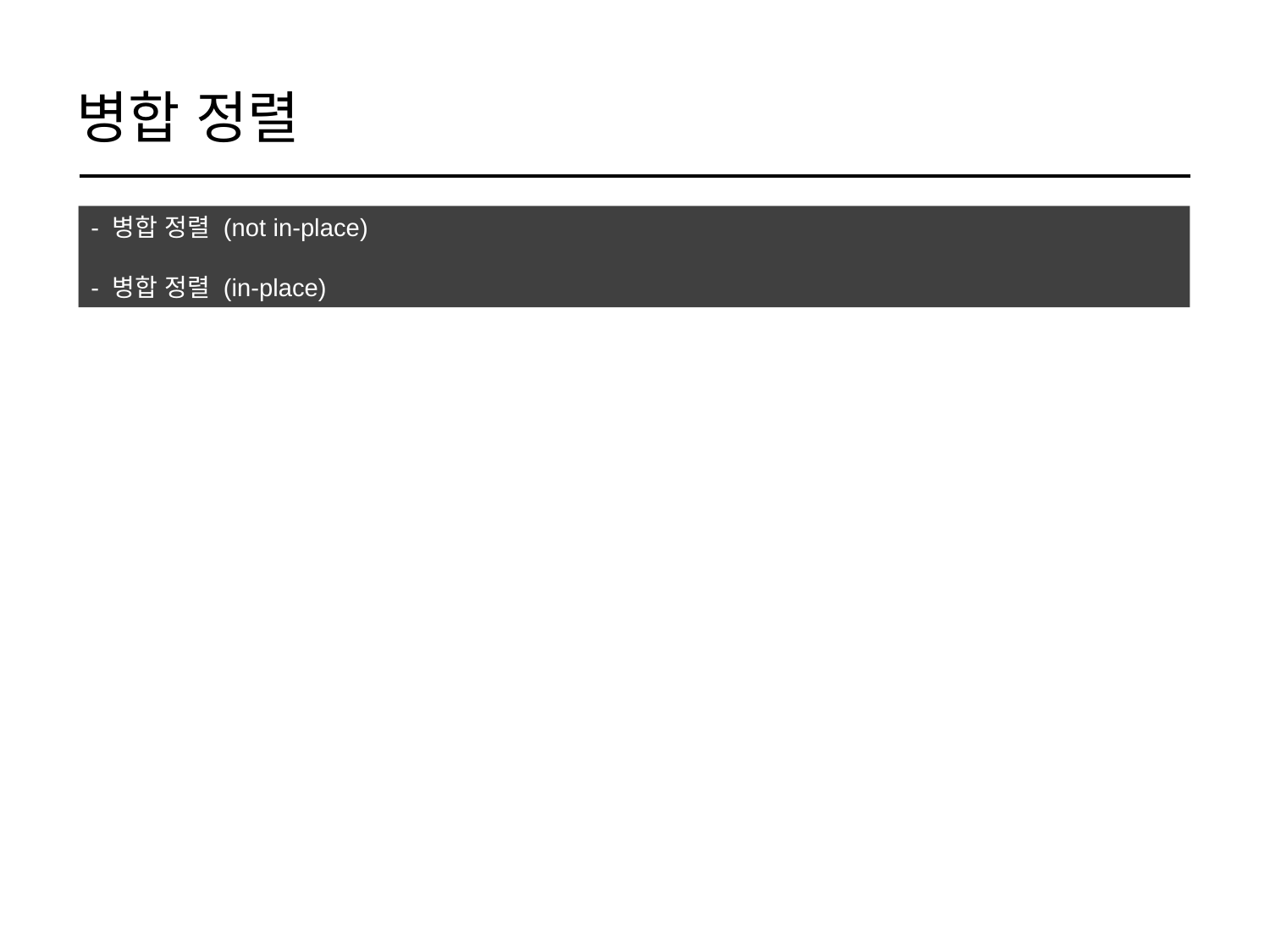

# 병합 정렬
- 병합 정렬 (not in-place)
- 병합 정렬 (in-place)